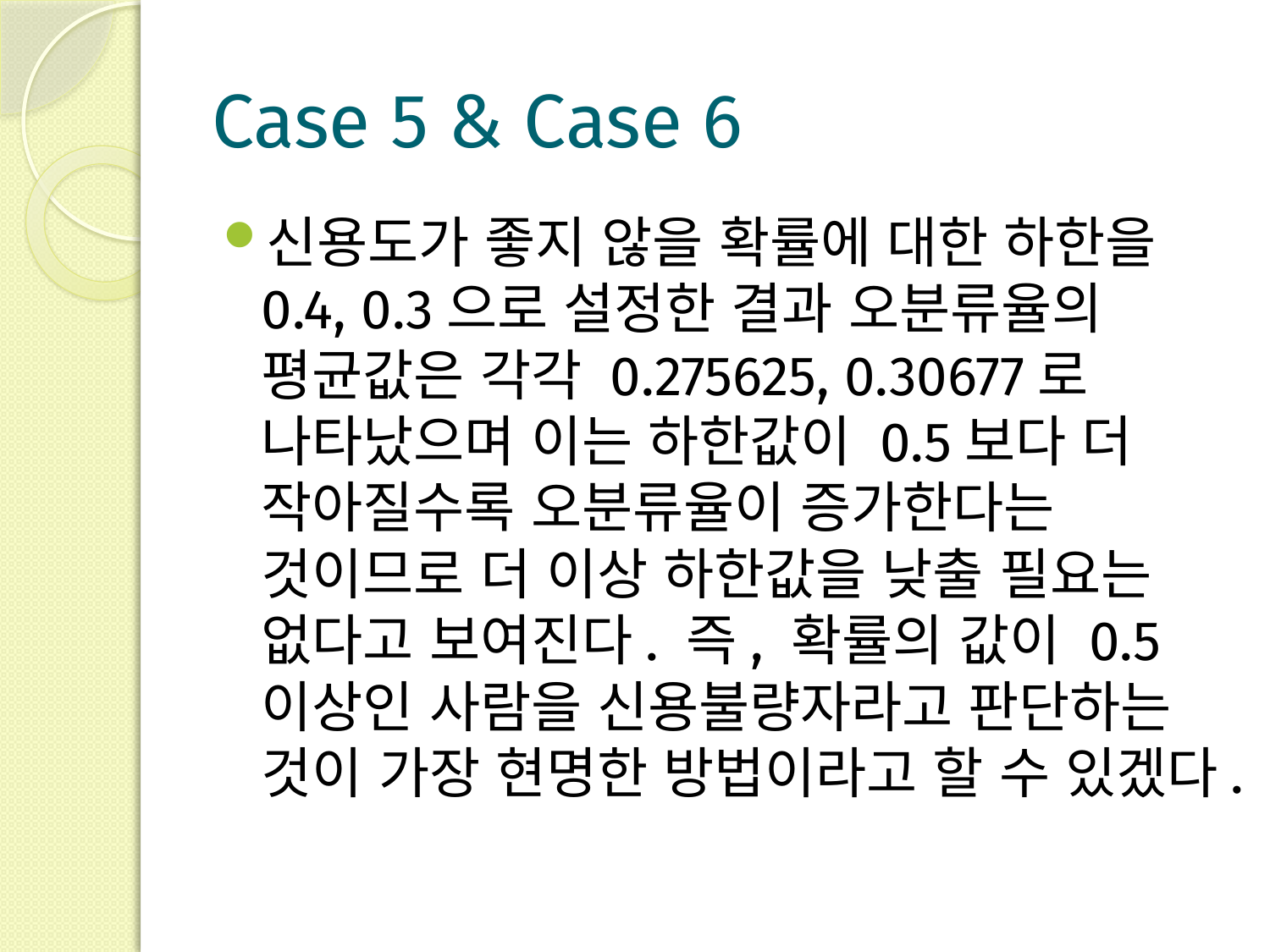

# Case 5 & Case 6
신용도가 좋지 않을 확률에 대한 하한을 0.4, 0.3으로 설정한 결과 오분류율의 평균값은 각각 0.275625, 0.30677로 나타났으며 이는 하한값이 0.5보다 더 작아질수록 오분류율이 증가한다는 것이므로 더 이상 하한값을 낮출 필요는 없다고 보여진다. 즉, 확률의 값이 0.5 이상인 사람을 신용불량자라고 판단하는 것이 가장 현명한 방법이라고 할 수 있겠다.